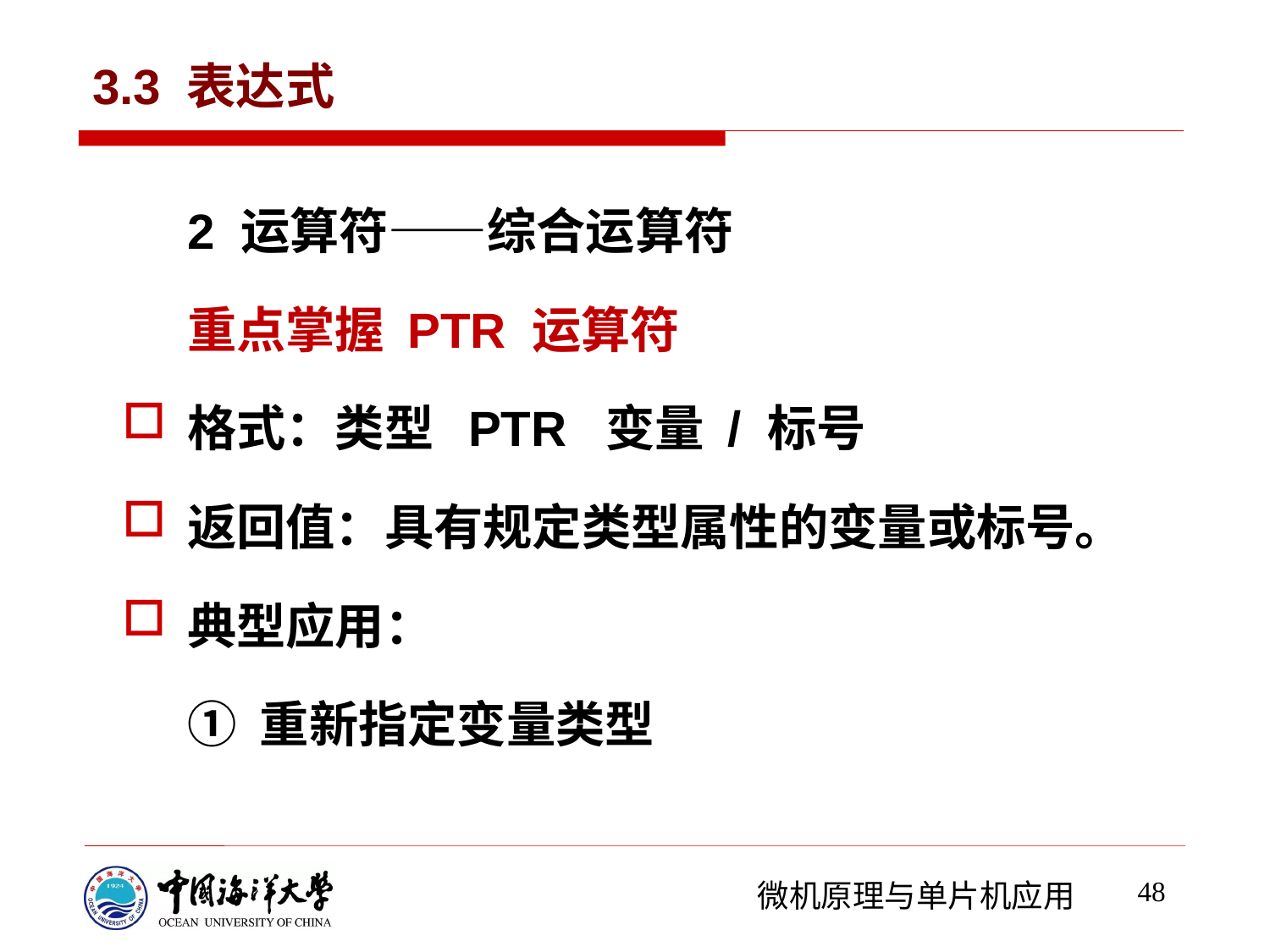

# 3.3 表达式
2 运算符——综合运算符
重点掌握 PTR 运算符
格式：类型  PTR  变量 / 标号
返回值：具有规定类型属性的变量或标号。
典型应用：
① 重新指定变量类型
48